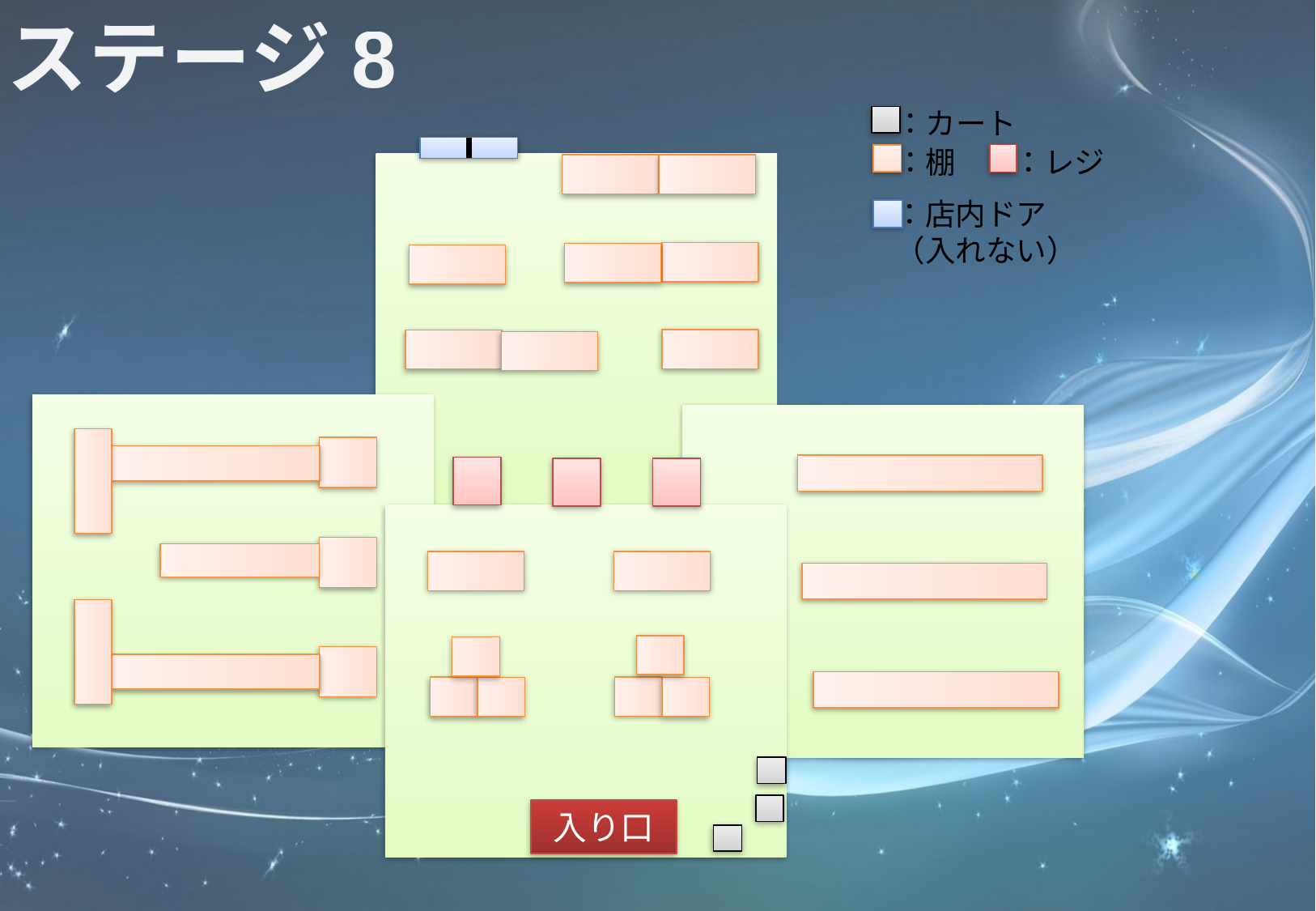

ステージ8
：カート

：レジ

入り口

：棚

：店内ドア
（入れない）